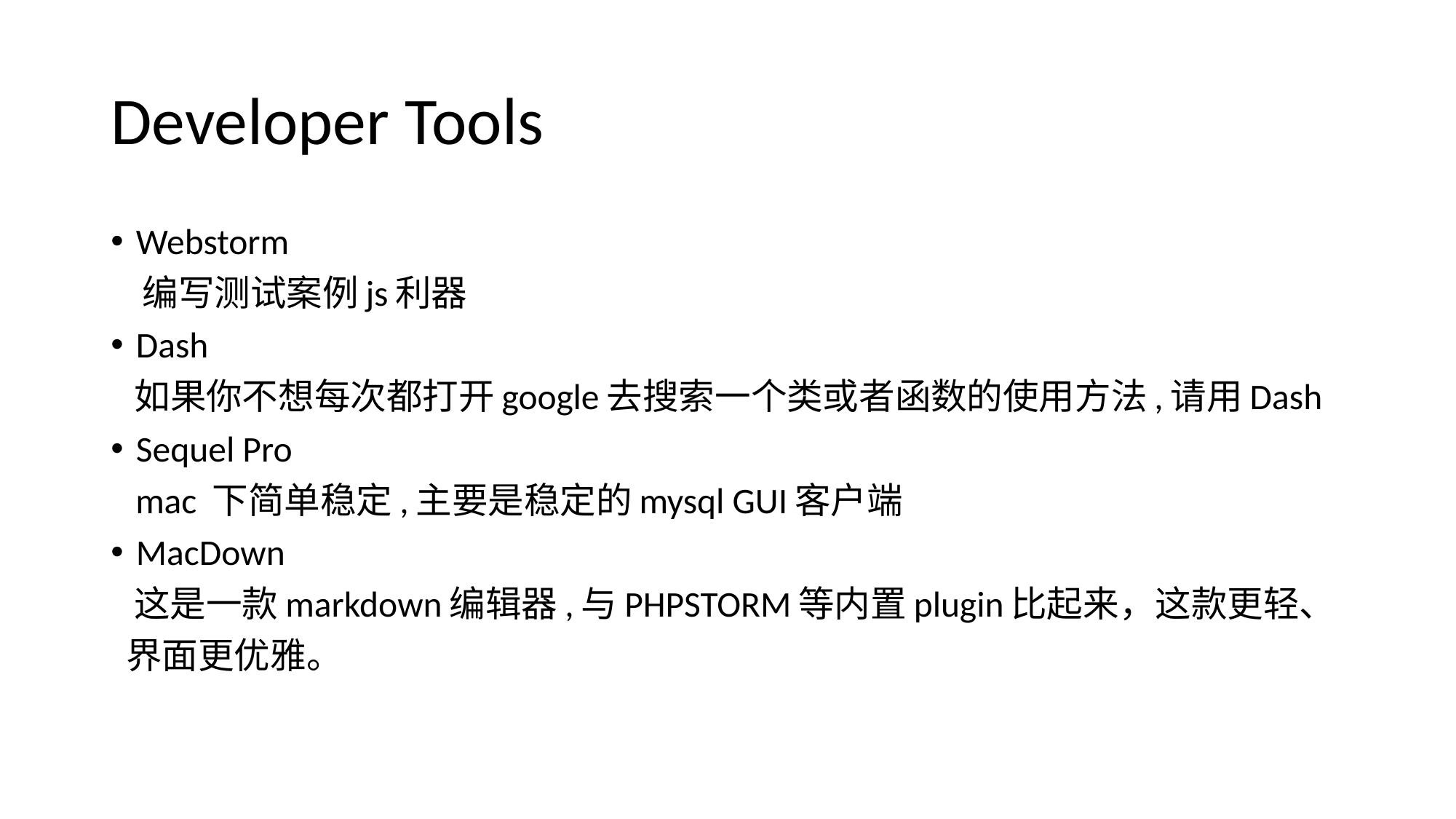

# Developer Tools
Webstorm
   编写测试案例js利器
Dash
  如果你不想每次都打开google去搜索一个类或者函数的使用方法,请用Dash
Sequel Pro
   mac 下简单稳定,主要是稳定的mysql GUI客户端
MacDown
  这是一款markdown编辑器,与PHPSTORM等内置plugin比起来，这款更轻、
 界面更优雅。